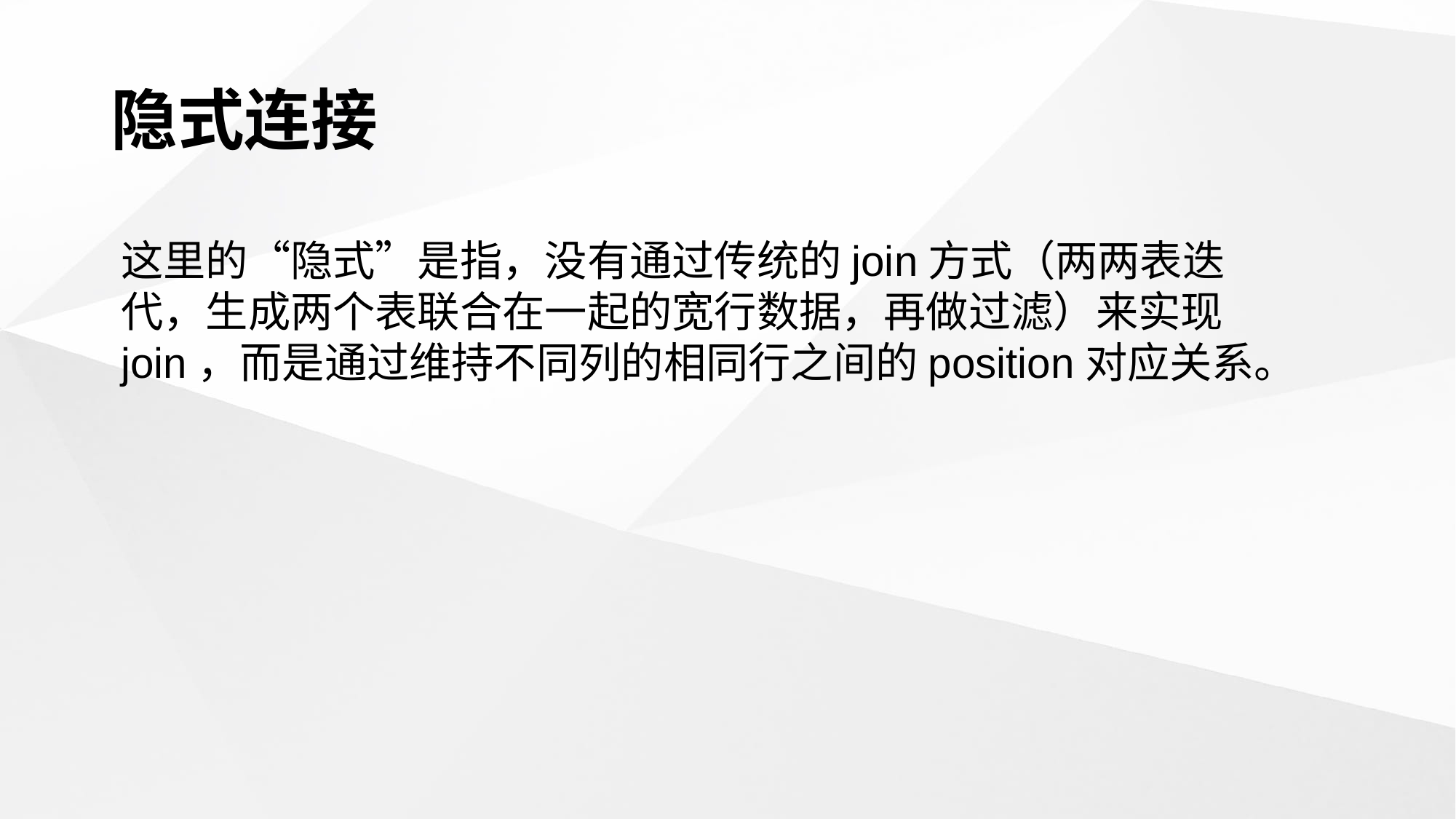

# 隐式连接
这里的“隐式”是指，没有通过传统的join方式（两两表迭代，生成两个表联合在一起的宽行数据，再做过滤）来实现join，而是通过维持不同列的相同行之间的position对应关系。